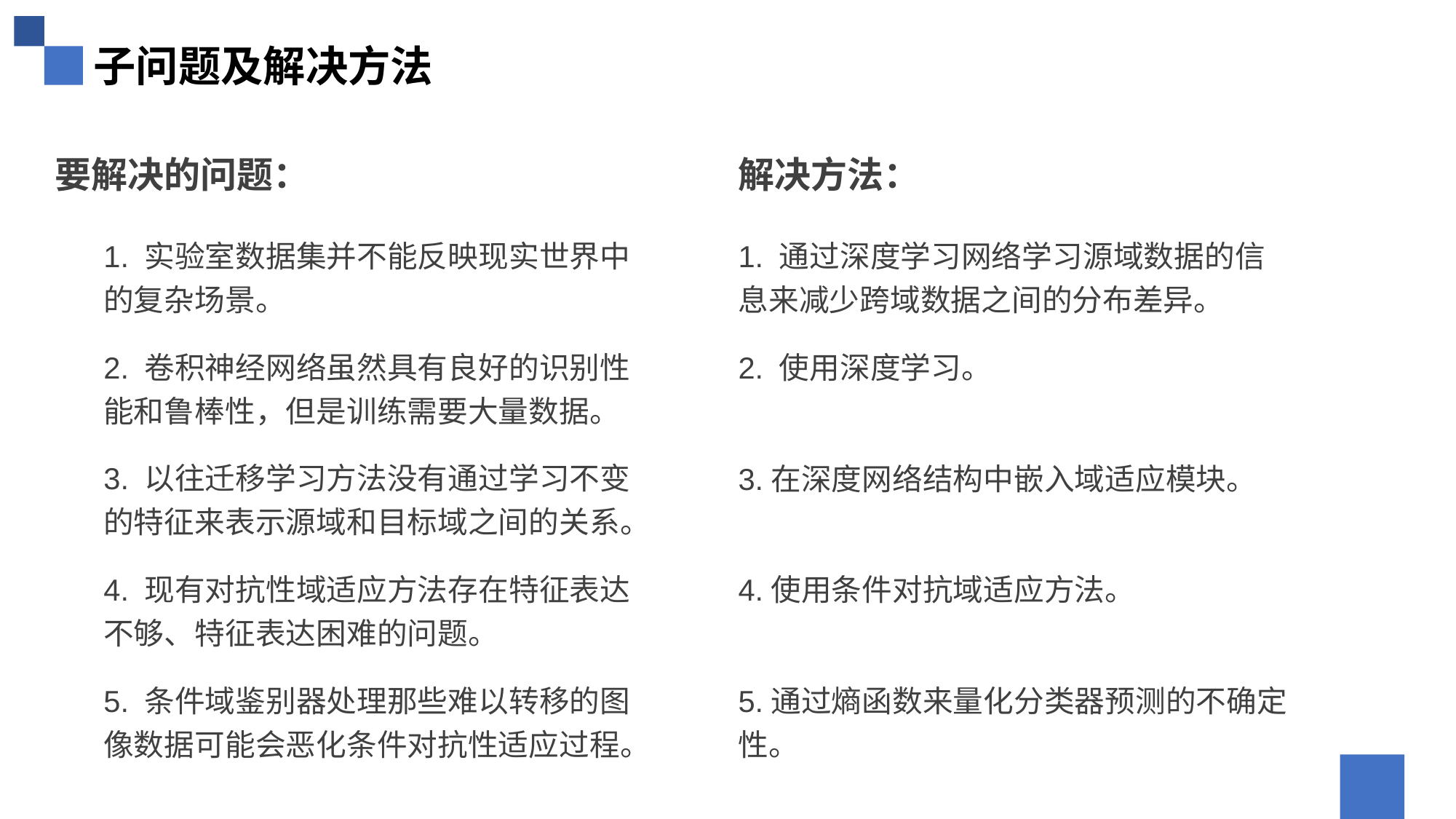

子问题及解决方法
要解决的问题：
解决方法：
1. 实验室数据集并不能反映现实世界中的复杂场景。
1. 通过深度学习网络学习源域数据的信息来减少跨域数据之间的分布差异。
2. 卷积神经网络虽然具有良好的识别性能和鲁棒性，但是训练需要大量数据。
2. 使用深度学习。
3. 以往迁移学习方法没有通过学习不变的特征来表示源域和目标域之间的关系。
3.在深度网络结构中嵌入域适应模块。
4. 现有对抗性域适应方法存在特征表达不够、特征表达困难的问题。
4.使用条件对抗域适应方法。
5. 条件域鉴别器处理那些难以转移的图像数据可能会恶化条件对抗性适应过程。
5.通过熵函数来量化分类器预测的不确定性。